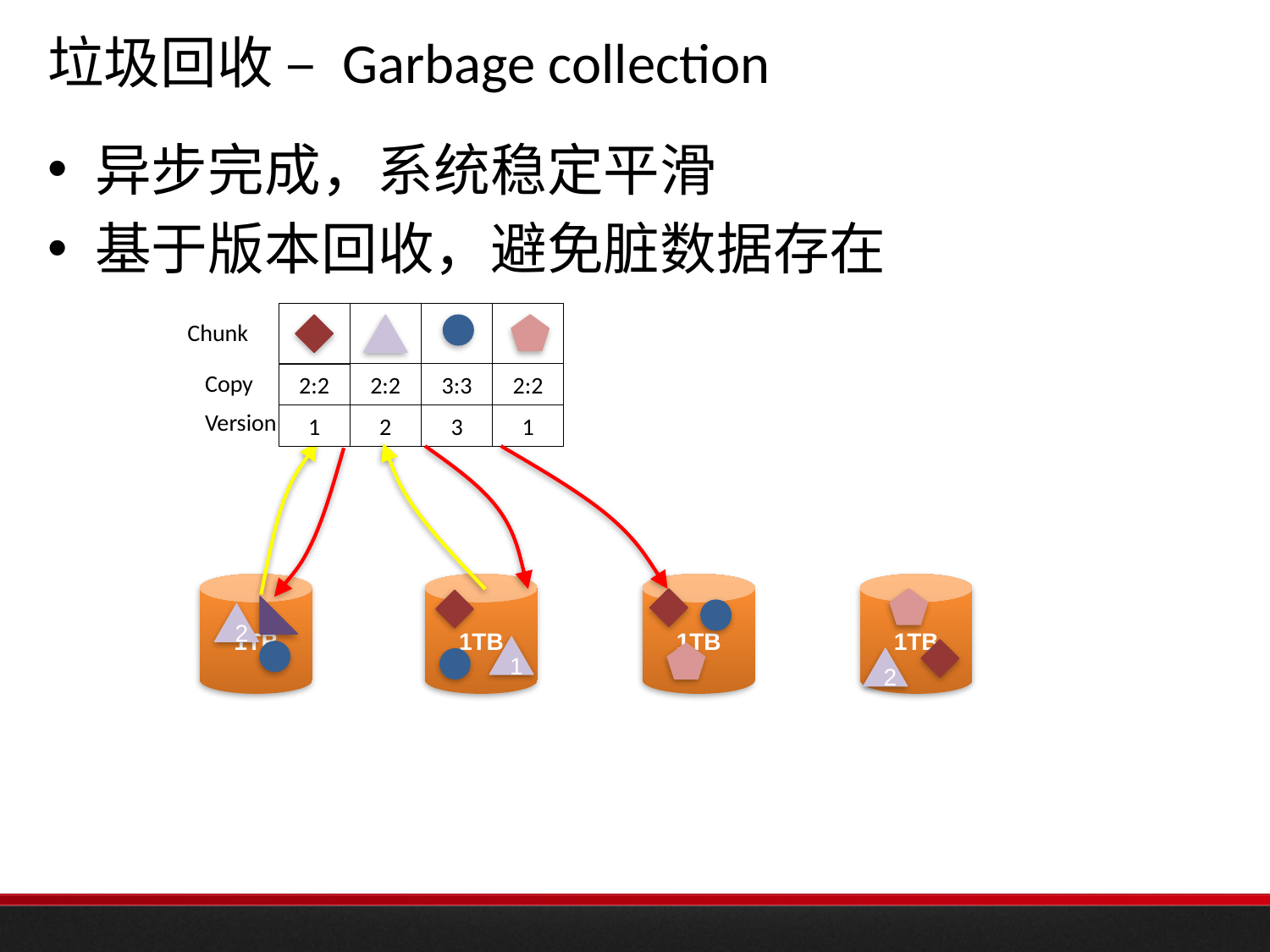

# 垃圾回收 – Garbage collection
异步完成，系统稳定平滑
基于版本回收，避免脏数据存在

Chunk

Copy
2:3
2:2
3:3
2:2
2:2
Version
1
2
3
1

1TB
1TB
1TB
1TB

2
1

2